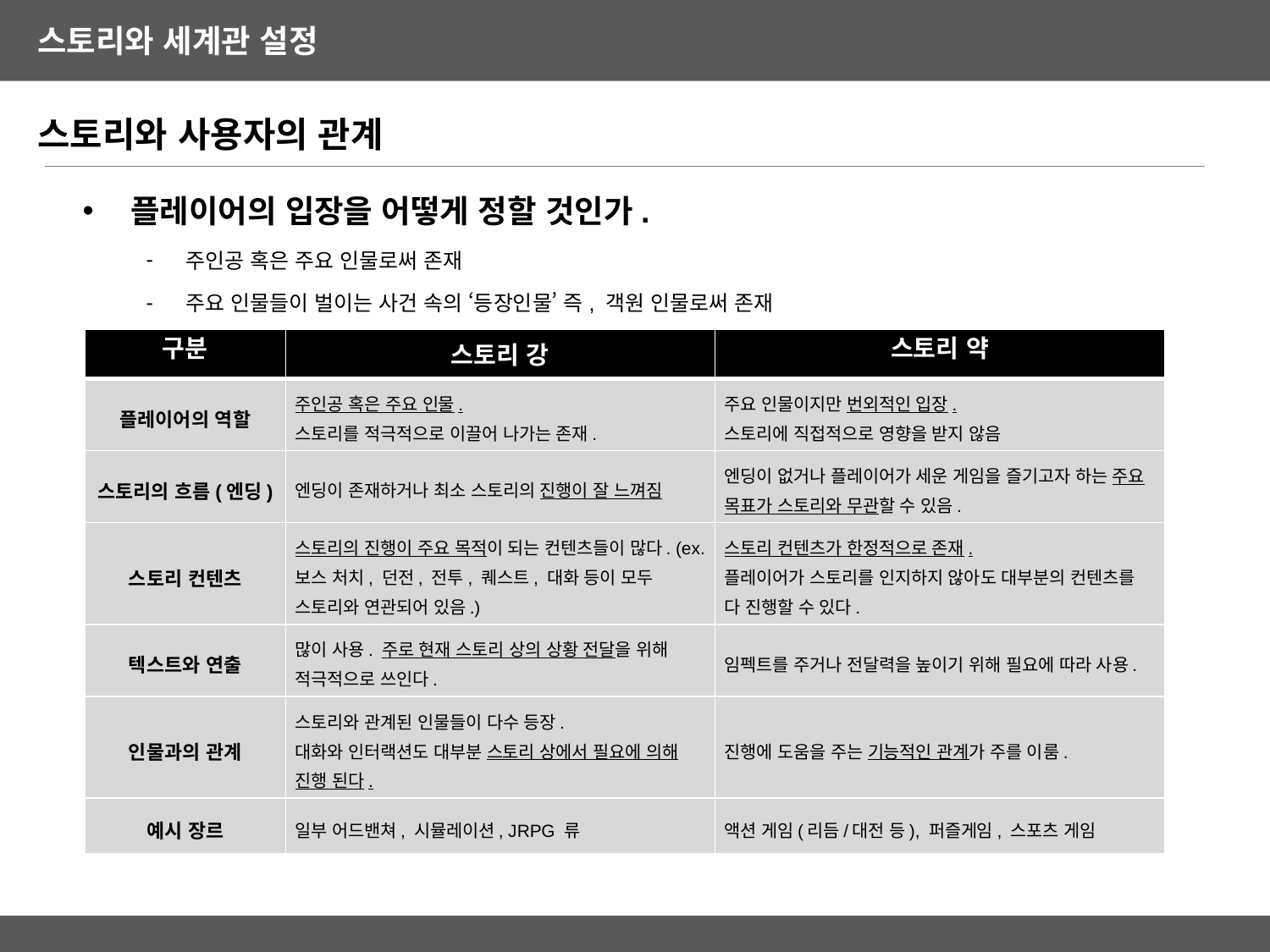

스토리와 사용자의 관계
플레이어의 입장을 어떻게 정할 것인가.
주인공 혹은 주요 인물로써 존재
주요 인물들이 벌이는 사건 속의 ‘등장인물’ 즉, 객원 인물로써 존재

| 구분 | 스토리 강 | 스토리 약 |
| --- | --- | --- |
| 플레이어의 역할 | 주인공 혹은 주요 인물. 스토리를 적극적으로 이끌어 나가는 존재. | 주요 인물이지만 번외적인 입장. 스토리에 직접적으로 영향을 받지 않음 |
| 스토리의 흐름(엔딩) | 엔딩이 존재하거나 최소 스토리의 진행이 잘 느껴짐 | 엔딩이 없거나 플레이어가 세운 게임을 즐기고자 하는 주요 목표가 스토리와 무관할 수 있음. |
| 스토리 컨텐츠 | 스토리의 진행이 주요 목적이 되는 컨텐츠들이 많다. (ex. 보스 처치, 던전, 전투, 퀘스트, 대화 등이 모두 스토리와 연관되어 있음.) | 스토리 컨텐츠가 한정적으로 존재. 플레이어가 스토리를 인지하지 않아도 대부분의 컨텐츠를 다 진행할 수 있다. |
| 텍스트와 연출 | 많이 사용. 주로 현재 스토리 상의 상황 전달을 위해 적극적으로 쓰인다. | 임펙트를 주거나 전달력을 높이기 위해 필요에 따라 사용. |
| 인물과의 관계 | 스토리와 관계된 인물들이 다수 등장. 대화와 인터랙션도 대부분 스토리 상에서 필요에 의해 진행 된다. | 진행에 도움을 주는 기능적인 관계가 주를 이룸. |
| 예시 장르 | 일부 어드밴쳐, 시뮬레이션, JRPG 류 | 액션 게임(리듬/대전 등), 퍼즐게임, 스포츠 게임 |